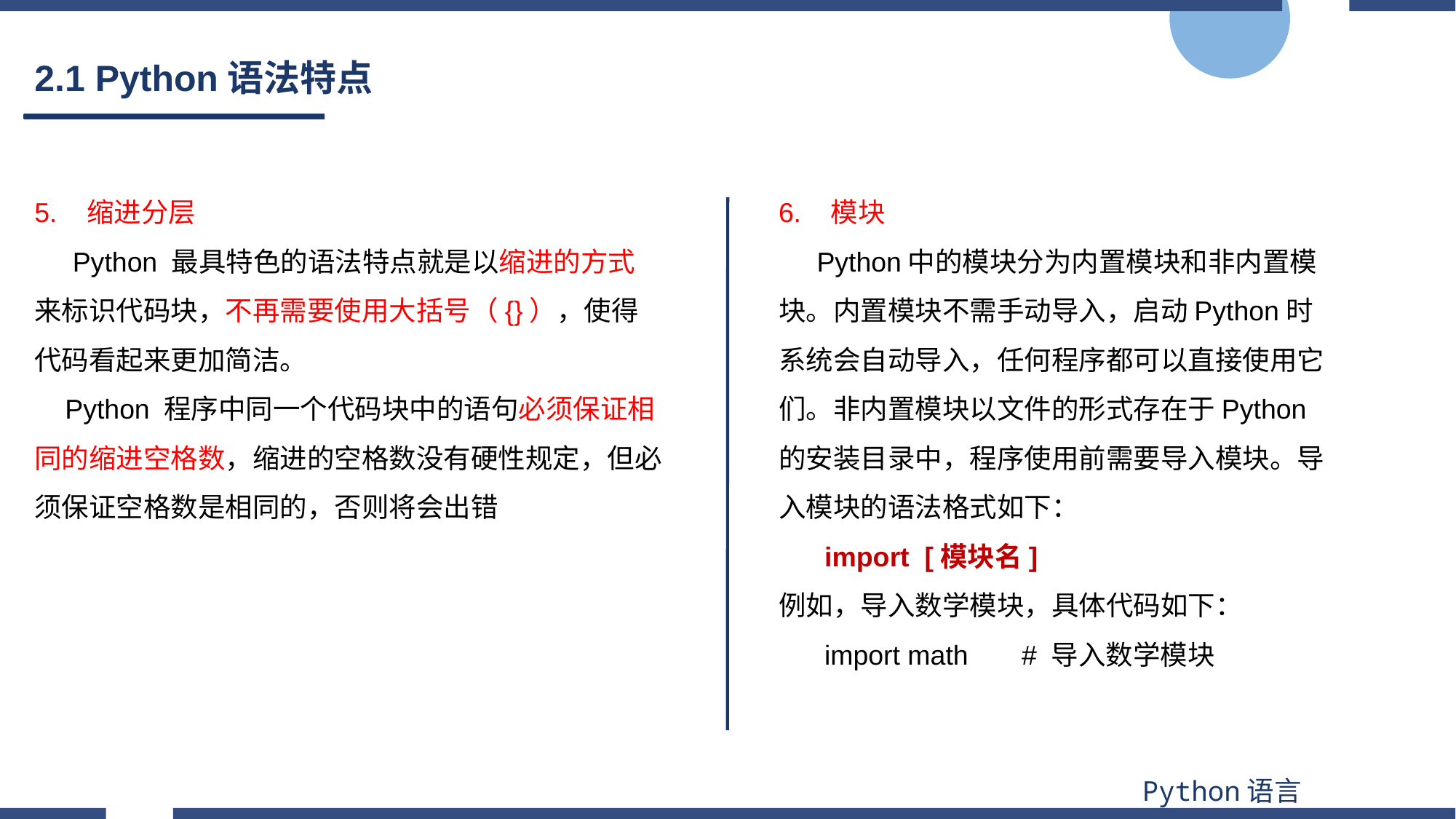

# 2.1 Python语法特点
5.   缩进分层
     Python 最具特色的语法特点就是以缩进的方式来标识代码块，不再需要使用大括号（{}），使得代码看起来更加简洁。
    Python 程序中同一个代码块中的语句必须保证相同的缩进空格数，缩进的空格数没有硬性规定，但必须保证空格数是相同的，否则将会出错
6.   模块
     Python中的模块分为内置模块和非内置模块。内置模块不需手动导入，启动Python时系统会自动导入，任何程序都可以直接使用它们。非内置模块以文件的形式存在于Python的安装目录中，程序使用前需要导入模块。导入模块的语法格式如下：
      import  [模块名]
例如，导入数学模块，具体代码如下：
      import math       # 导入数学模块